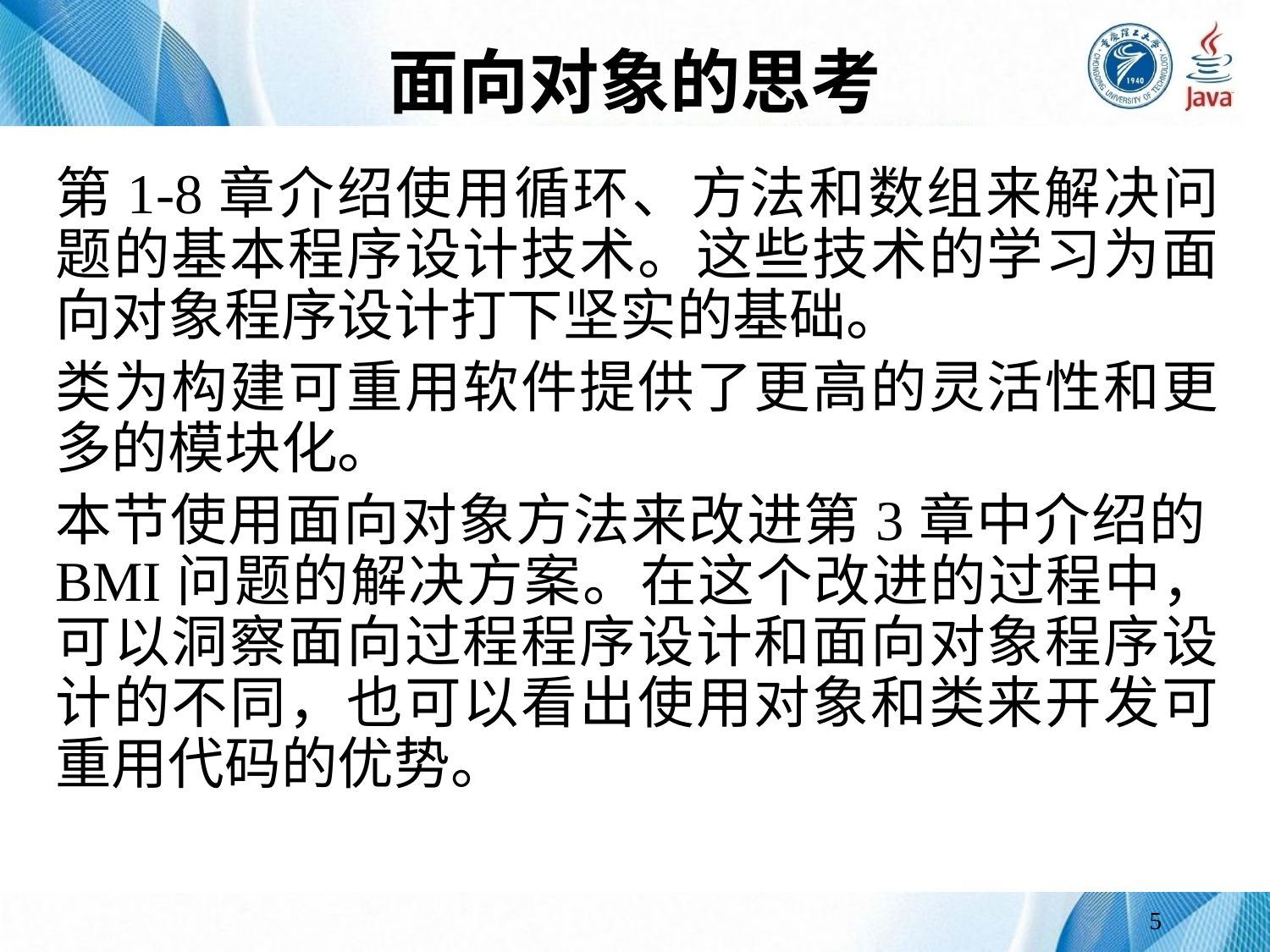

# 面向对象的思考
第1-8章介绍使用循环、方法和数组来解决问题的基本程序设计技术。这些技术的学习为面向对象程序设计打下坚实的基础。
类为构建可重用软件提供了更高的灵活性和更多的模块化。
本节使用面向对象方法来改进第3章中介绍的BMI问题的解决方案。在这个改进的过程中，可以洞察面向过程程序设计和面向对象程序设计的不同，也可以看出使用对象和类来开发可重用代码的优势。

5